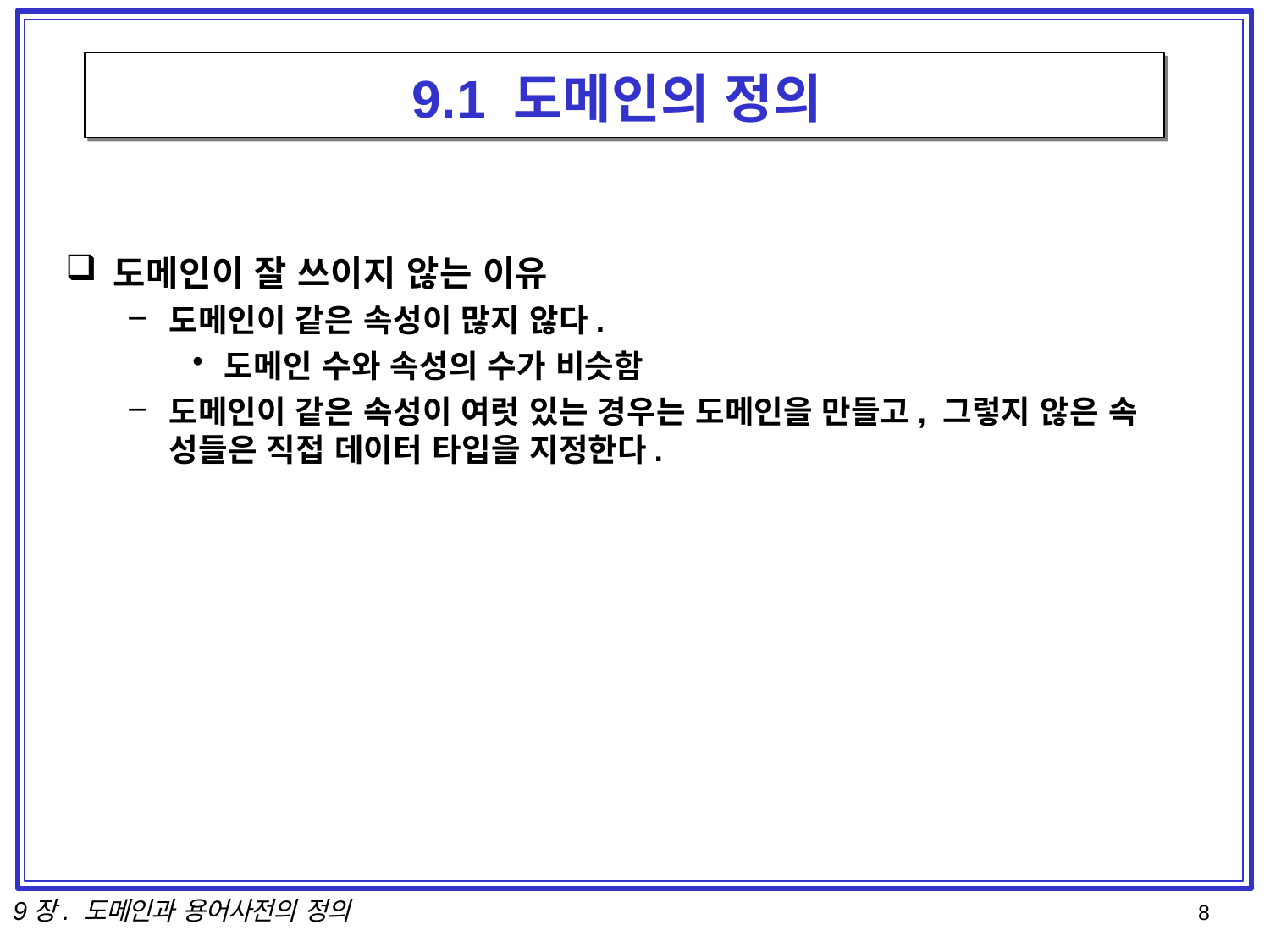

# 9.1 도메인의 정의
도메인이 잘 쓰이지 않는 이유
도메인이 같은 속성이 많지 않다.
도메인 수와 속성의 수가 비슷함
도메인이 같은 속성이 여럿 있는 경우는 도메인을 만들고, 그렇지 않은 속
성들은 직접 데이터 타입을 지정한다.
9장. 도메인과 용어사전의 정의
8